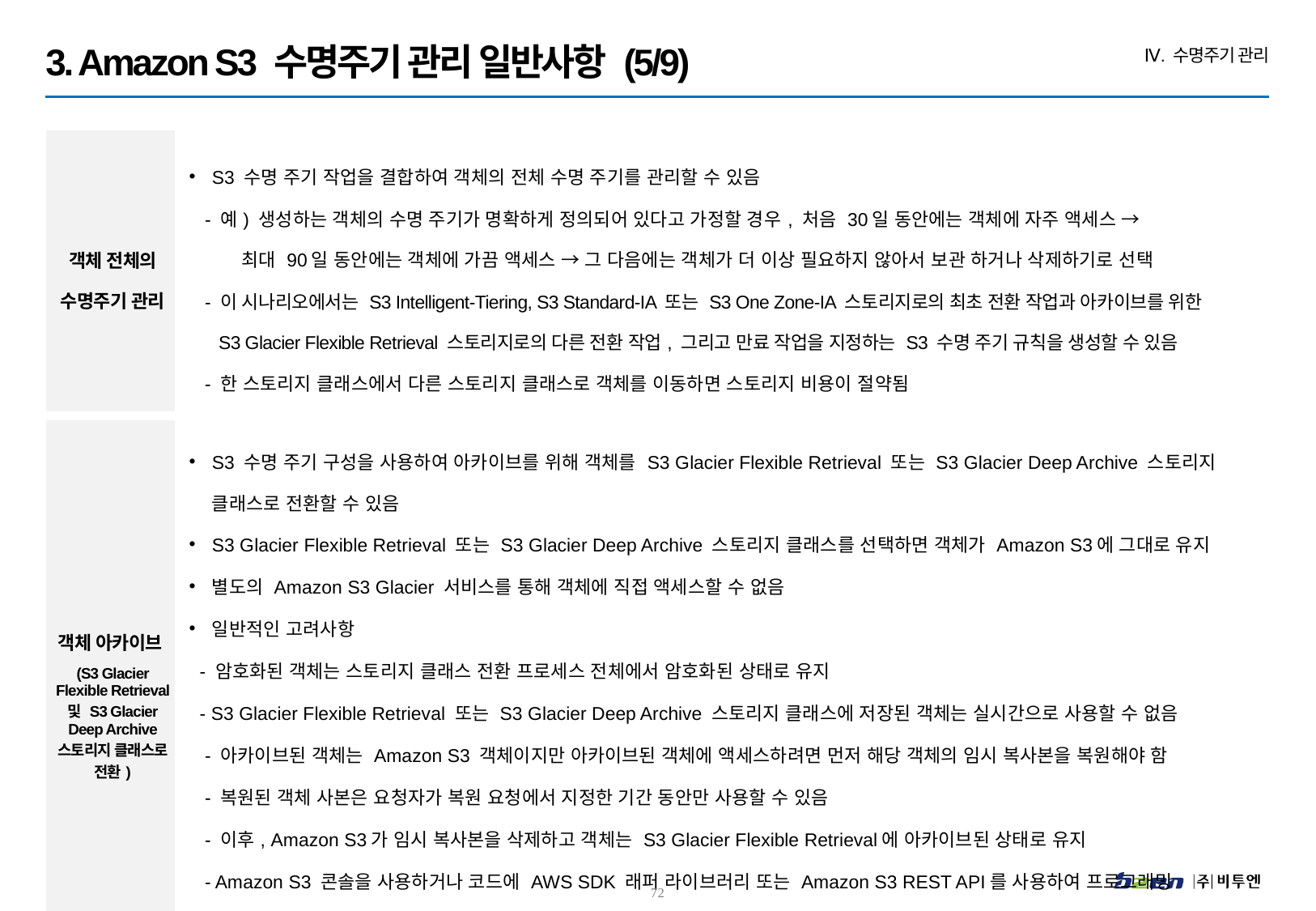

3. Amazon S3 수명주기 관리 일반사항 (5/9)
Ⅳ. 수명주기 관리
| 객체 전체의 수명주기 관리 | S3 수명 주기 작업을 결합하여 객체의 전체 수명 주기를 관리할 수 있음 - 예) 생성하는 객체의 수명 주기가 명확하게 정의되어 있다고 가정할 경우, 처음 30일 동안에는 객체에 자주 액세스 → 최대 90일 동안에는 객체에 가끔 액세스 → 그 다음에는 객체가 더 이상 필요하지 않아서 보관 하거나 삭제하기로 선택 - 이 시나리오에서는 S3 Intelligent-Tiering, S3 Standard-IA 또는 S3 One Zone-IA 스토리지로의 최초 전환 작업과 아카이브를 위한 S3 Glacier Flexible Retrieval 스토리지로의 다른 전환 작업, 그리고 만료 작업을 지정하는 S3 수명 주기 규칙을 생성할 수 있음 - 한 스토리지 클래스에서 다른 스토리지 클래스로 객체를 이동하면 스토리지 비용이 절약됨 |
| --- | --- |
| 객체 아카이브 (S3 Glacier Flexible Retrieval 및 S3 Glacier Deep Archive 스토리지 클래스로 전환) | S3 수명 주기 구성을 사용하여 아카이브를 위해 객체를 S3 Glacier Flexible Retrieval 또는 S3 Glacier Deep Archive 스토리지 클래스로 전환할 수 있음 S3 Glacier Flexible Retrieval 또는 S3 Glacier Deep Archive 스토리지 클래스를 선택하면 객체가 Amazon S3에 그대로 유지 별도의 Amazon S3 Glacier 서비스를 통해 객체에 직접 액세스할 수 없음 일반적인 고려사항 - 암호화된 객체는 스토리지 클래스 전환 프로세스 전체에서 암호화된 상태로 유지 - S3 Glacier Flexible Retrieval 또는 S3 Glacier Deep Archive 스토리지 클래스에 저장된 객체는 실시간으로 사용할 수 없음 - 아카이브된 객체는 Amazon S3 객체이지만 아카이브된 객체에 액세스하려면 먼저 해당 객체의 임시 복사본을 복원해야 함 - 복원된 객체 사본은 요청자가 복원 요청에서 지정한 기간 동안만 사용할 수 있음 - 이후, Amazon S3가 임시 복사본을 삭제하고 객체는 S3 Glacier Flexible Retrieval에 아카이브된 상태로 유지 - Amazon S3 콘솔을 사용하거나 코드에 AWS SDK 래퍼 라이브러리 또는 Amazon S3 REST API를 사용하여 프로그래밍 방식으로 객체를 복원할 수 있음 - S3 Glacier Flexible Retrieval 스토리지 클래스에 저장된 객체는 S3 Glacier Deep Archive 스토리지 클래스로만 전환 가능 |
72